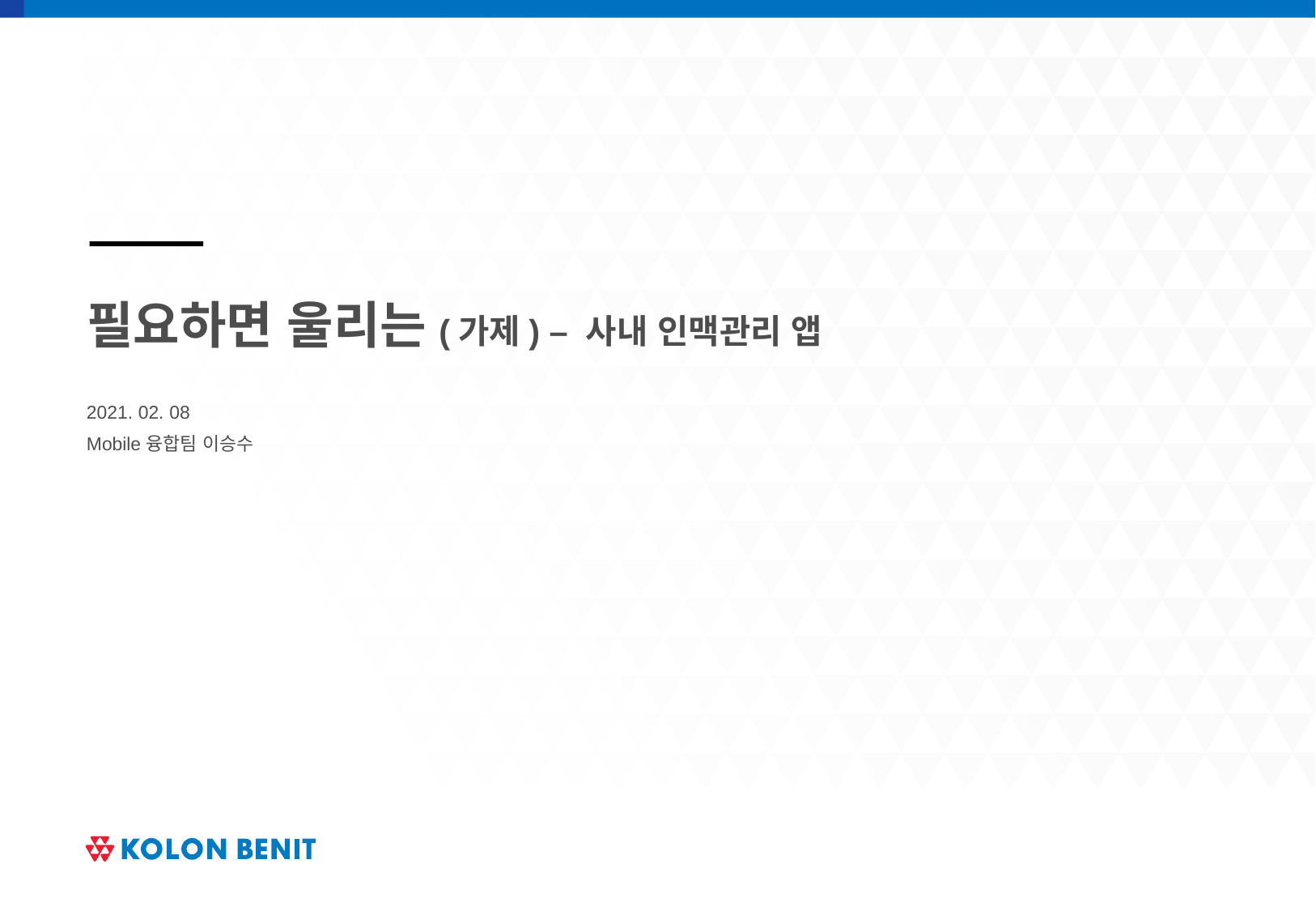

# 필요하면 울리는(가제) – 사내 인맥관리 앱
2021. 02. 08
Mobile융합팀 이승수